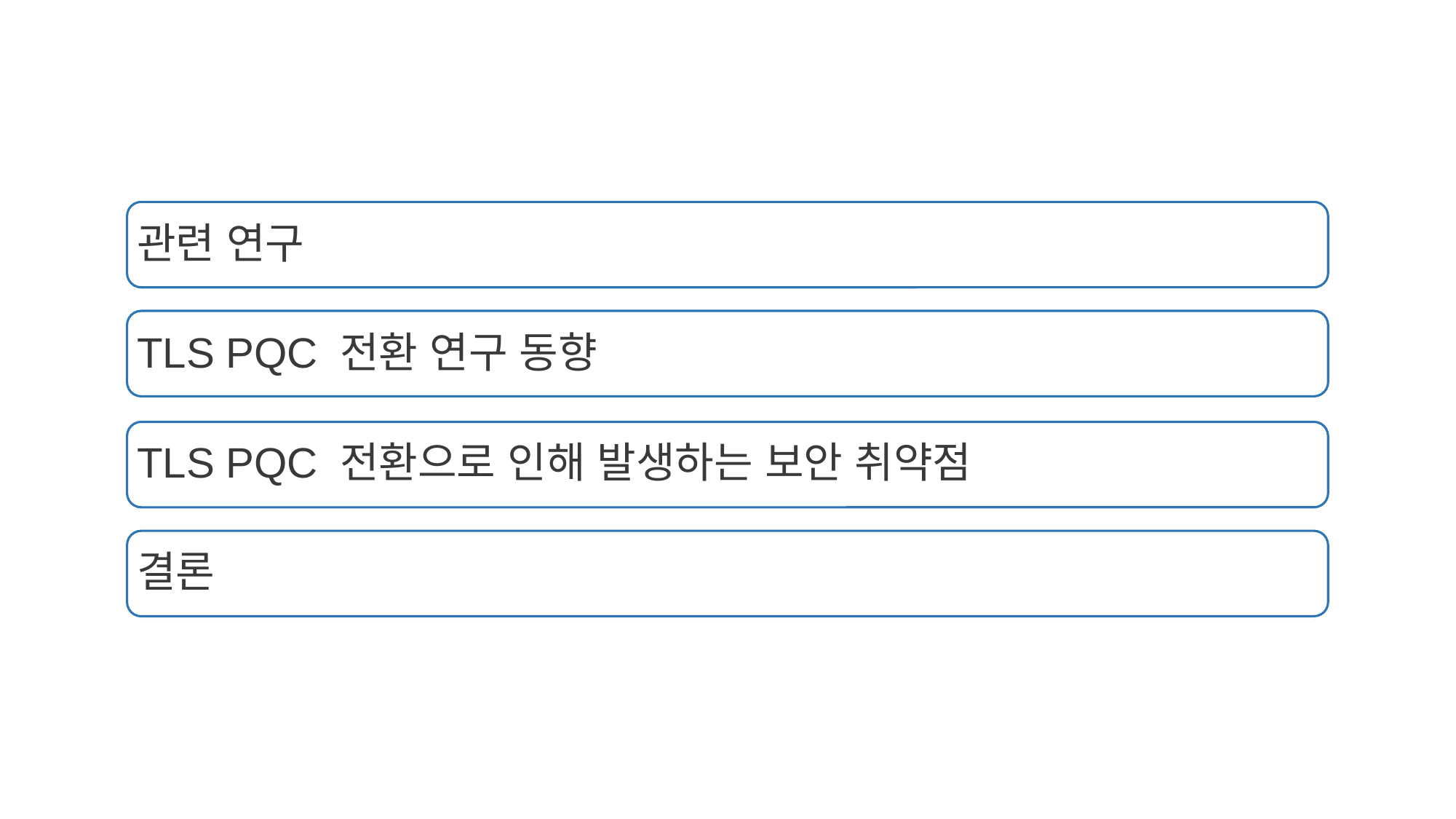

관련 연구
TLS PQC 전환 연구 동향
TLS PQC 전환으로 인해 발생하는 보안 취약점
결론